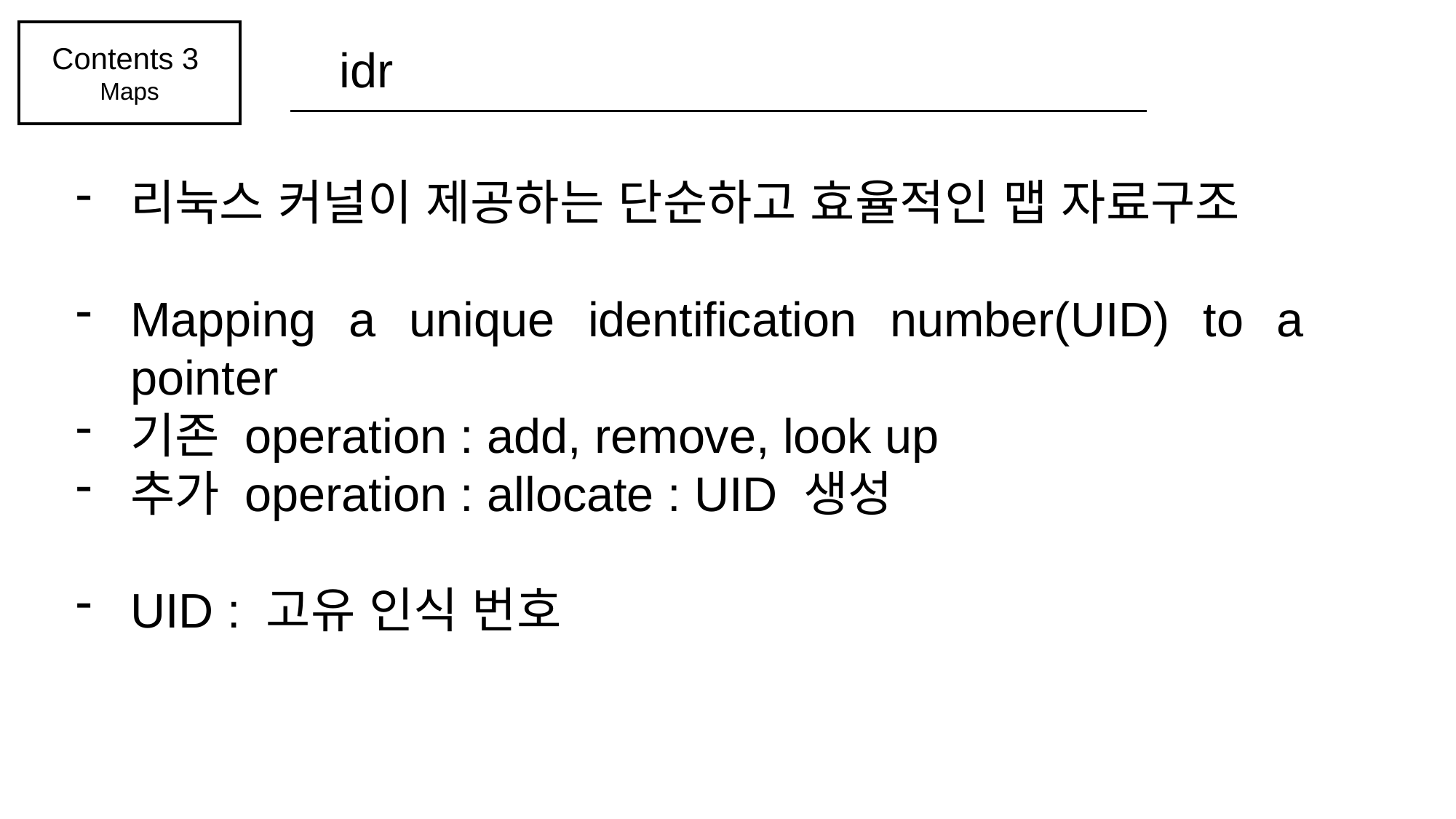

Contents 3
Maps
 idr
리눅스 커널이 제공하는 단순하고 효율적인 맵 자료구조

Mapping a unique identification number(UID) to a pointer
기존 operation : add, remove, look up
추가 operation : allocate : UID 생성

UID : 고유 인식 번호